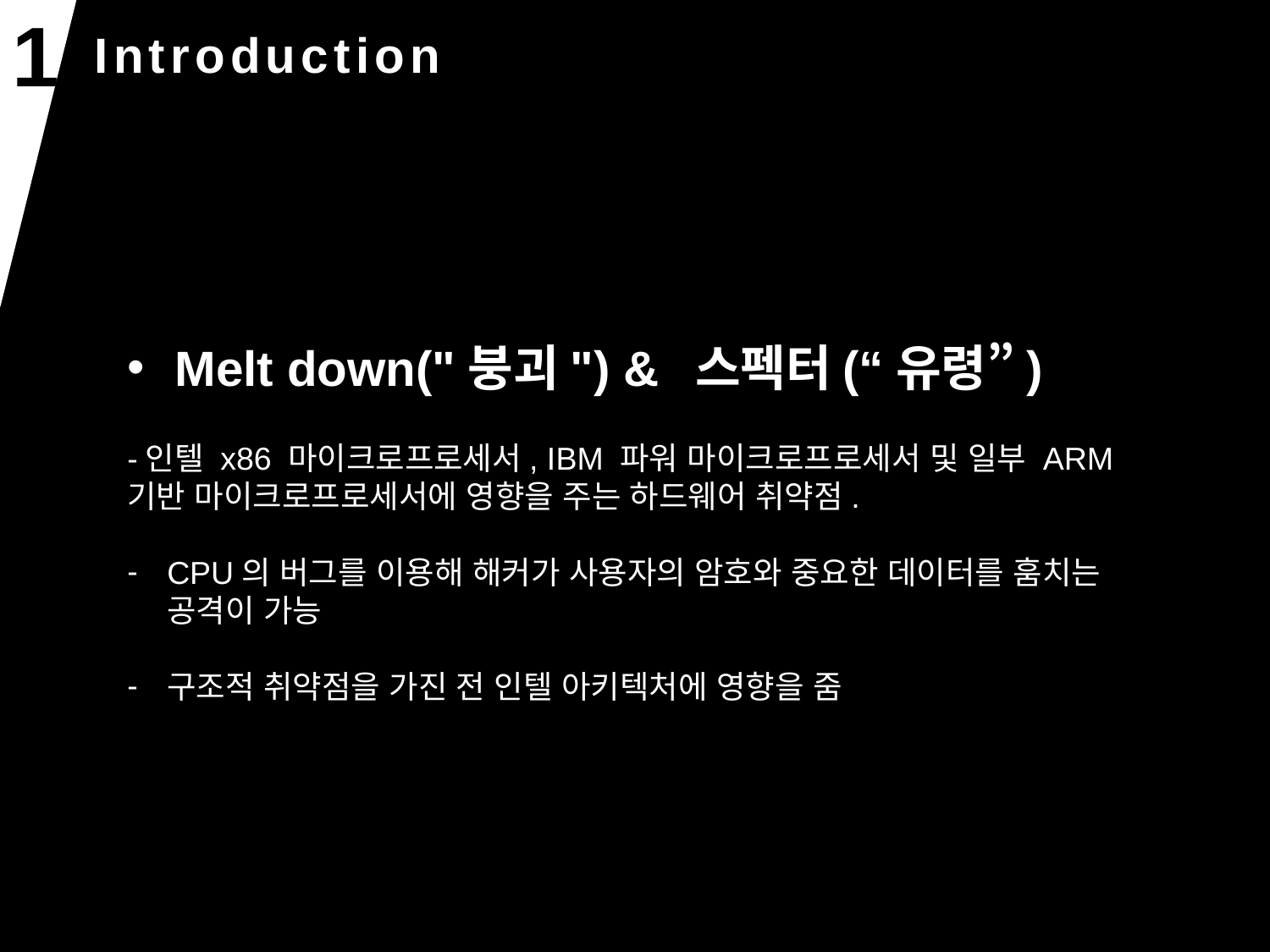

1
Introduction

Melt down("붕괴") &  스펙터(“유령”)

-인텔 x86 마이크로프로세서, IBM 파워 마이크로프로세서 및 일부 ARM 기반 마이크로프로세서에 영향을 주는 하드웨어 취약점.

CPU의 버그를 이용해 해커가 사용자의 암호와 중요한 데이터를 훔치는 공격이 가능

구조적 취약점을 가진 전 인텔 아키텍처에 영향을 줌